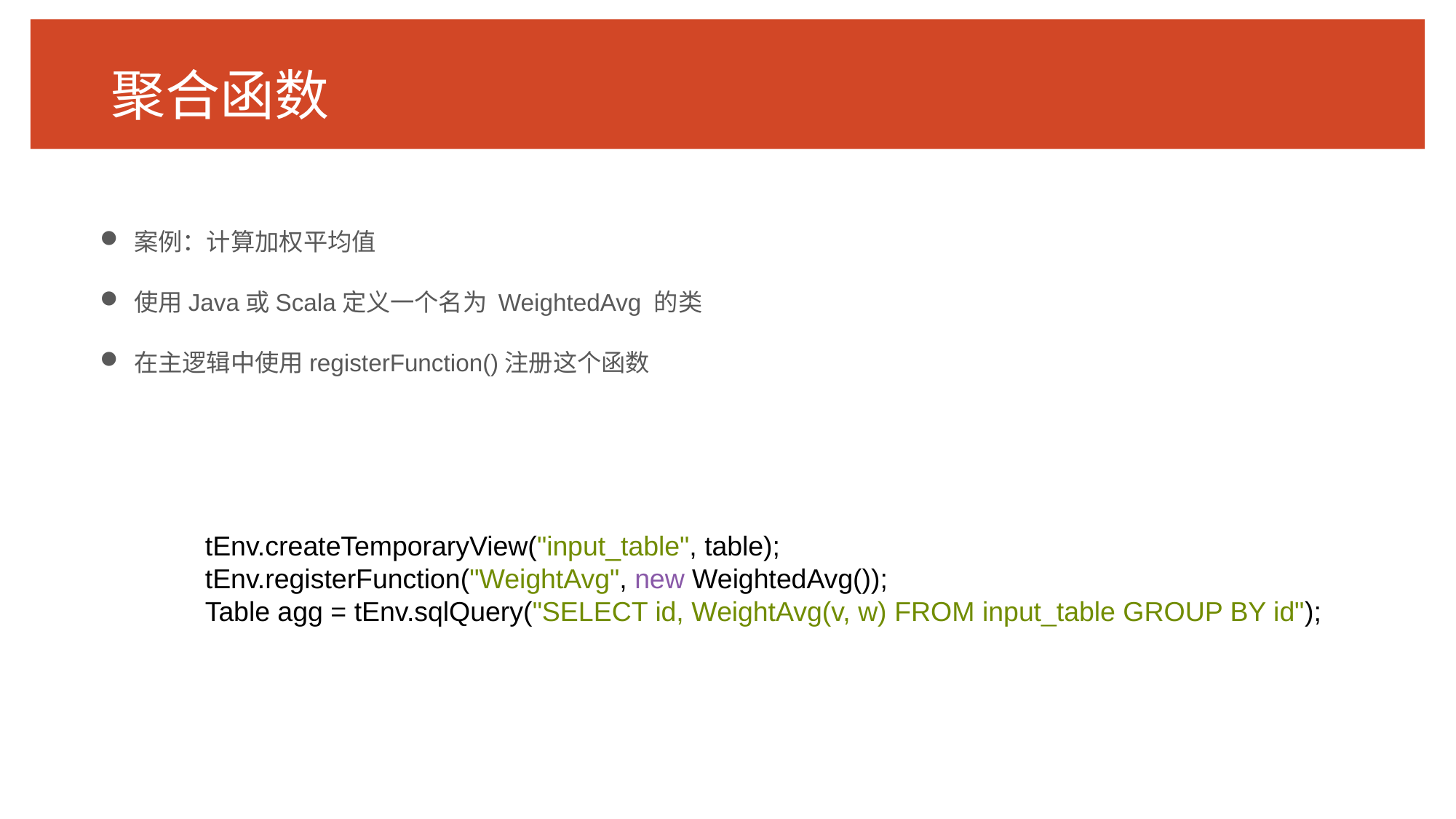

# 聚合函数
案例：计算加权平均值
使用Java或Scala定义一个名为 WeightedAvg 的类
在主逻辑中使用registerFunction()注册这个函数
tEnv.createTemporaryView("input_table", table);
tEnv.registerFunction("WeightAvg", new WeightedAvg());
Table agg = tEnv.sqlQuery("SELECT id, WeightAvg(v, w) FROM input_table GROUP BY id");